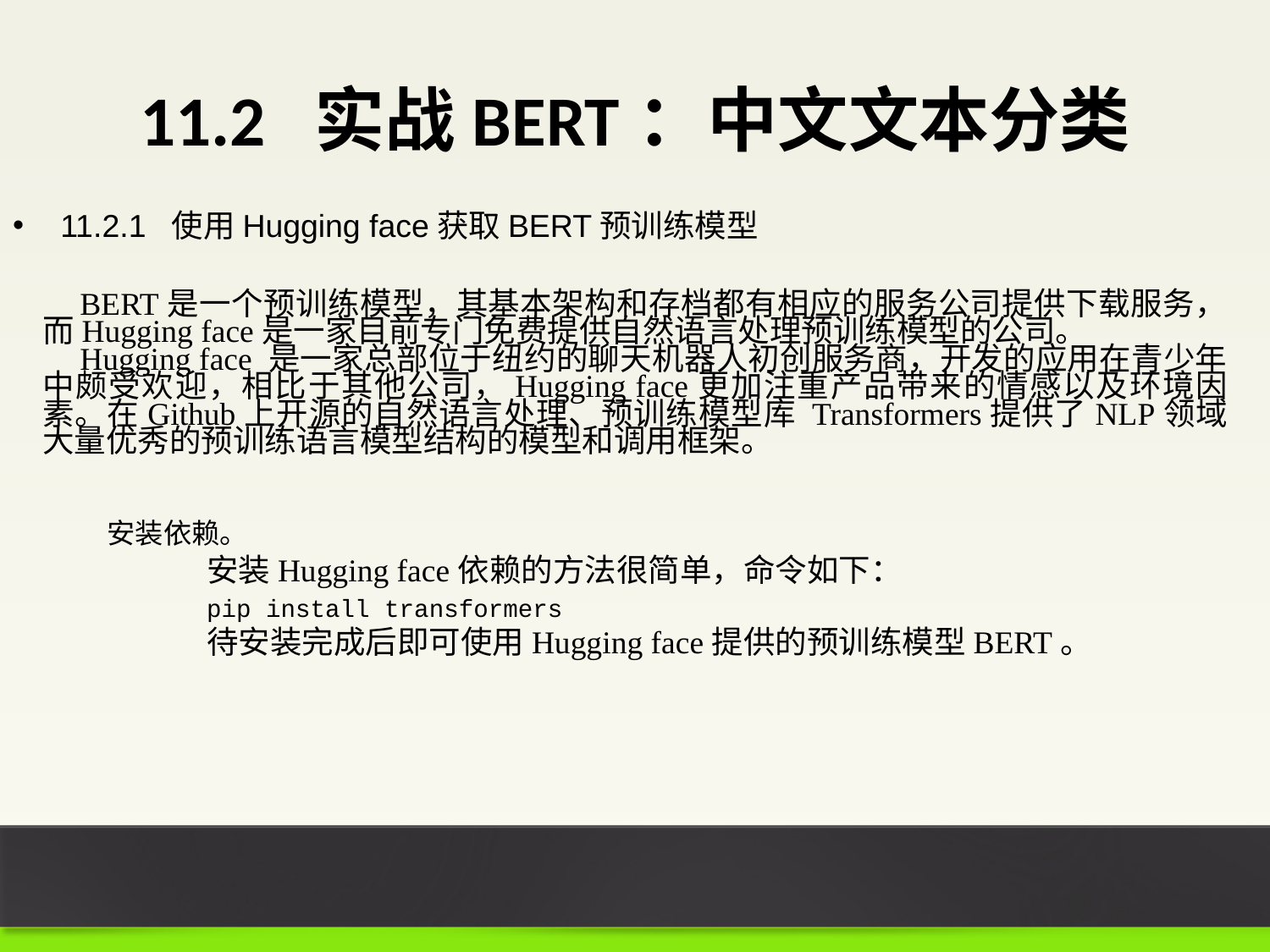

# 11.2  实战BERT：中文文本分类
11.2.1  使用Hugging face获取BERT预训练模型

BERT是一个预训练模型，其基本架构和存档都有相应的服务公司提供下载服务，而Hugging face是一家目前专门免费提供自然语言处理预训练模型的公司。
Hugging face 是一家总部位于纽约的聊天机器人初创服务商，开发的应用在青少年中颇受欢迎，相比于其他公司，Hugging face更加注重产品带来的情感以及环境因素。在Github上开源的自然语言处理、预训练模型库 Transformers提供了NLP领域大量优秀的预训练语言模型结构的模型和调用框架。
安装依赖。
安装Hugging face依赖的方法很简单，命令如下：
pip install transformers
待安装完成后即可使用Hugging face提供的预训练模型BERT。